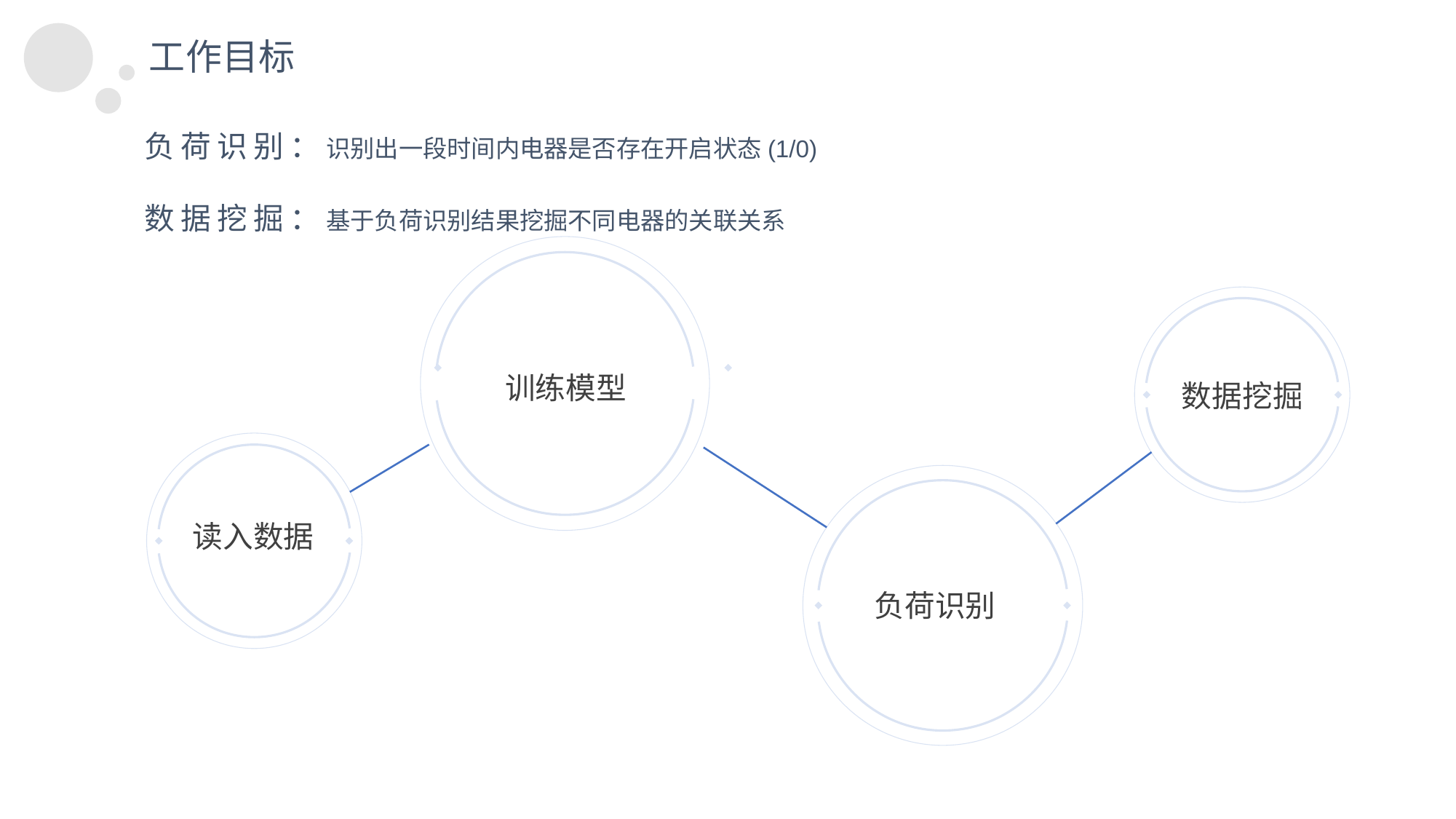

工作目标
负荷识别：识别出一段时间内电器是否存在开启状态(1/0)
数据挖掘：基于负荷识别结果挖掘不同电器的关联关系

训练模型

数据挖掘

读入数据

负荷识别